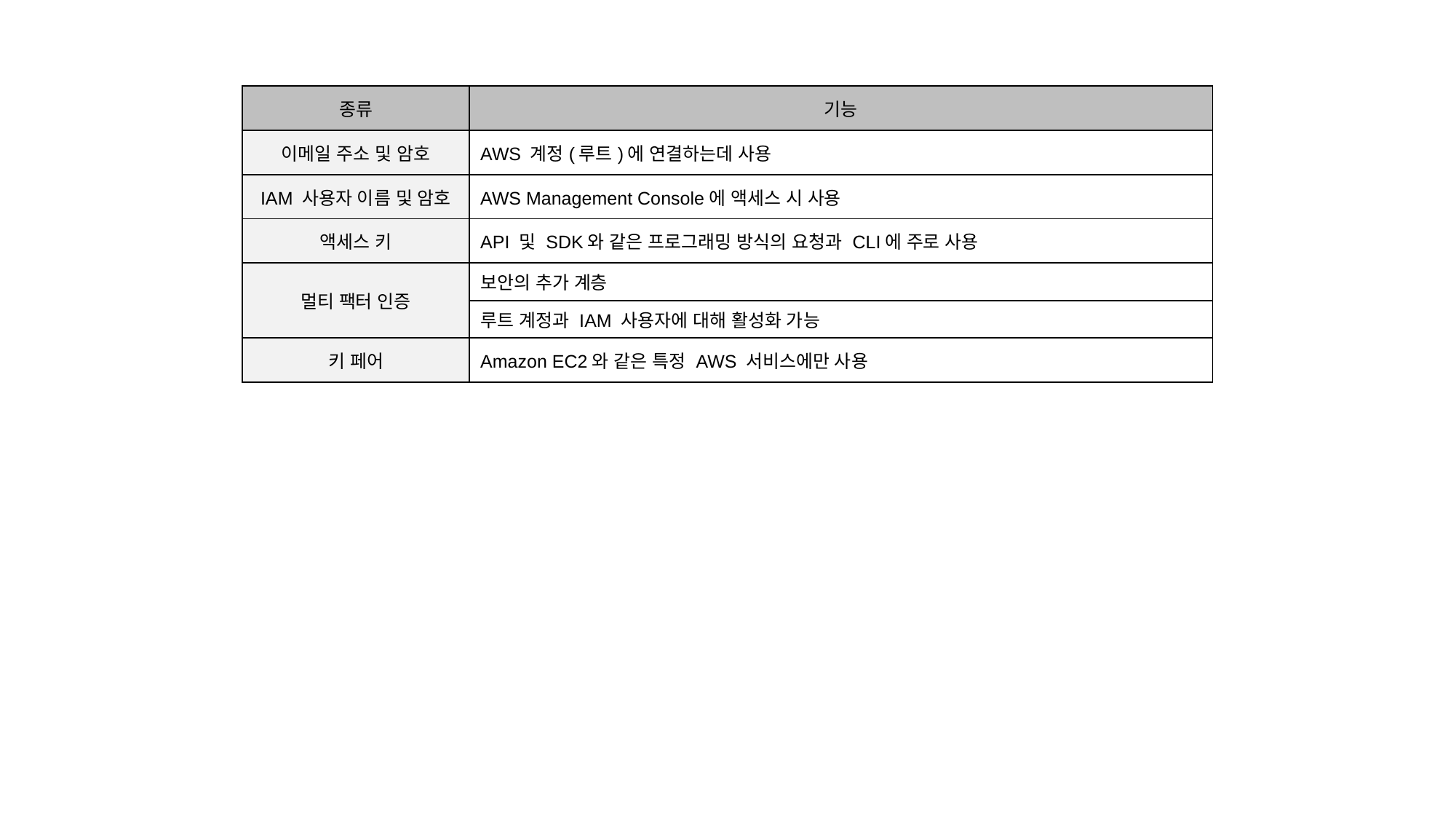

| 종류 | 기능 |
| --- | --- |
| 이메일 주소 및 암호 | AWS 계정(루트)에 연결하는데 사용 |
| IAM 사용자 이름 및 암호 | AWS Management Console에 액세스 시 사용 |
| 액세스 키 | API 및 SDK와 같은 프로그래밍 방식의 요청과 CLI에 주로 사용 |
| 멀티 팩터 인증 | 보안의 추가 계층 |
|  | 루트 계정과 IAM 사용자에 대해 활성화 가능 |
| 키 페어 | Amazon EC2와 같은 특정 AWS 서비스에만 사용 |